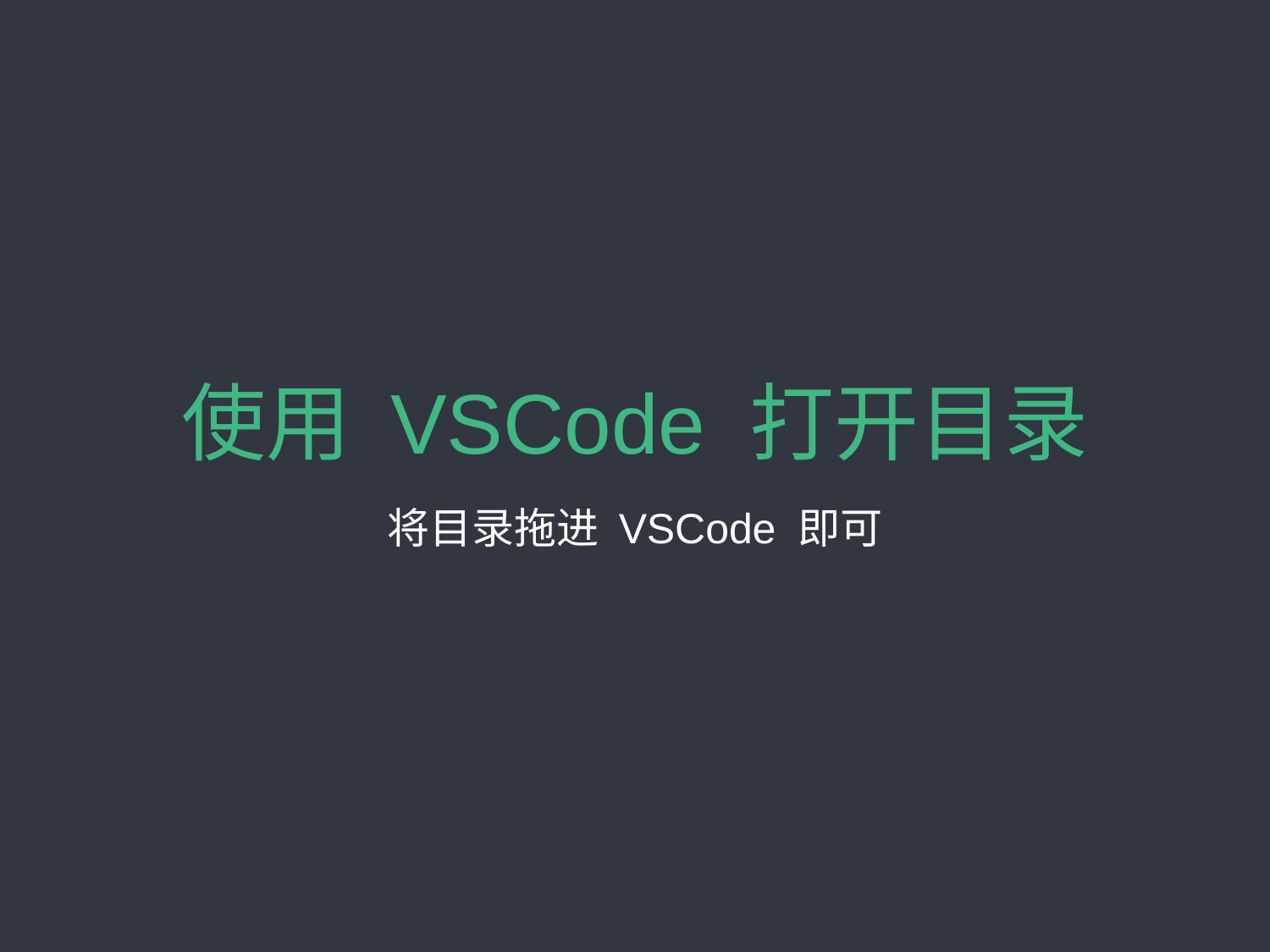

# 使用 VSCode 打开目录
将目录拖进 VSCode 即可